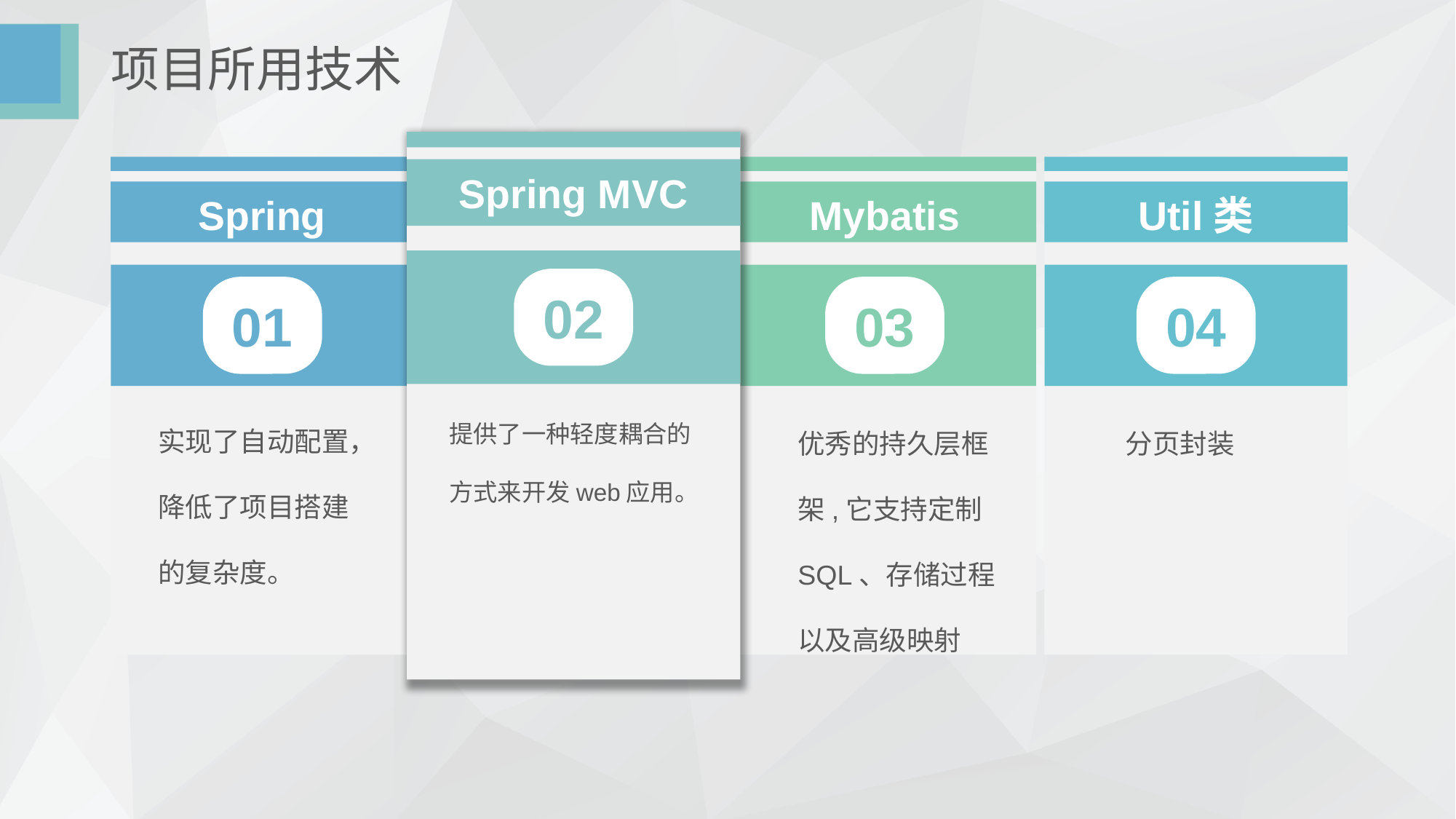

# 项目所用技术

Spring MVC
Spring
Mybatis
Util类
02
01
03
04
提供了一种轻度耦合的方式来开发web应用。
实现了自动配置，降低了项目搭建的复杂度。
优秀的持久层框架,它支持定制SQL、存储过程以及高级映射
分页封装

5